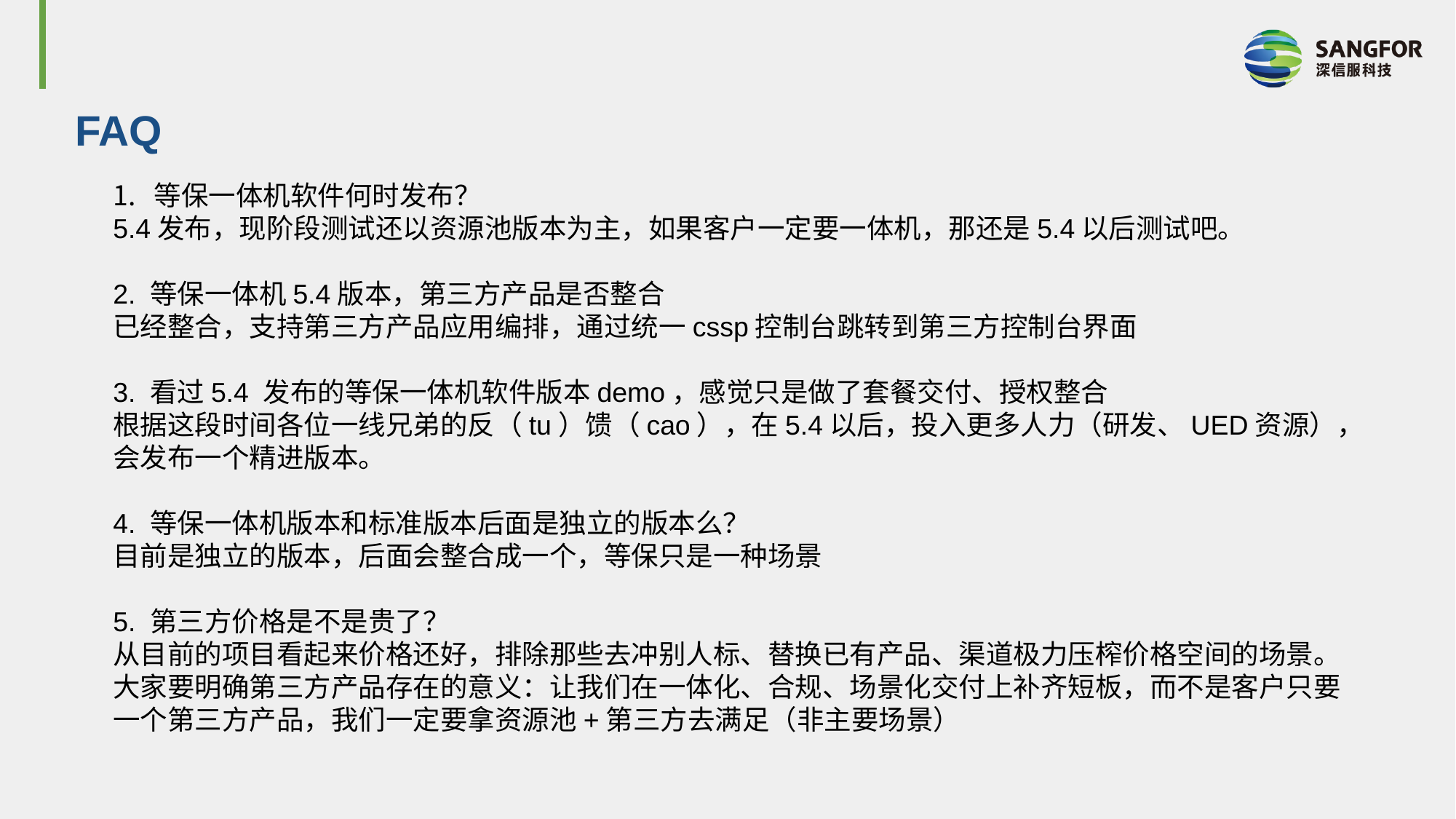

# FAQ
等保一体机软件何时发布？
5.4发布，现阶段测试还以资源池版本为主，如果客户一定要一体机，那还是5.4以后测试吧。

2. 等保一体机5.4版本，第三方产品是否整合
已经整合，支持第三方产品应用编排，通过统一cssp控制台跳转到第三方控制台界面

3. 看过5.4 发布的等保一体机软件版本demo，感觉只是做了套餐交付、授权整合
根据这段时间各位一线兄弟的反（tu）馈（cao），在5.4以后，投入更多人力（研发、UED资源），会发布一个精进版本。

4. 等保一体机版本和标准版本后面是独立的版本么？
目前是独立的版本，后面会整合成一个，等保只是一种场景

5. 第三方价格是不是贵了？
从目前的项目看起来价格还好，排除那些去冲别人标、替换已有产品、渠道极力压榨价格空间的场景。大家要明确第三方产品存在的意义：让我们在一体化、合规、场景化交付上补齐短板，而不是客户只要一个第三方产品，我们一定要拿资源池+第三方去满足（非主要场景）